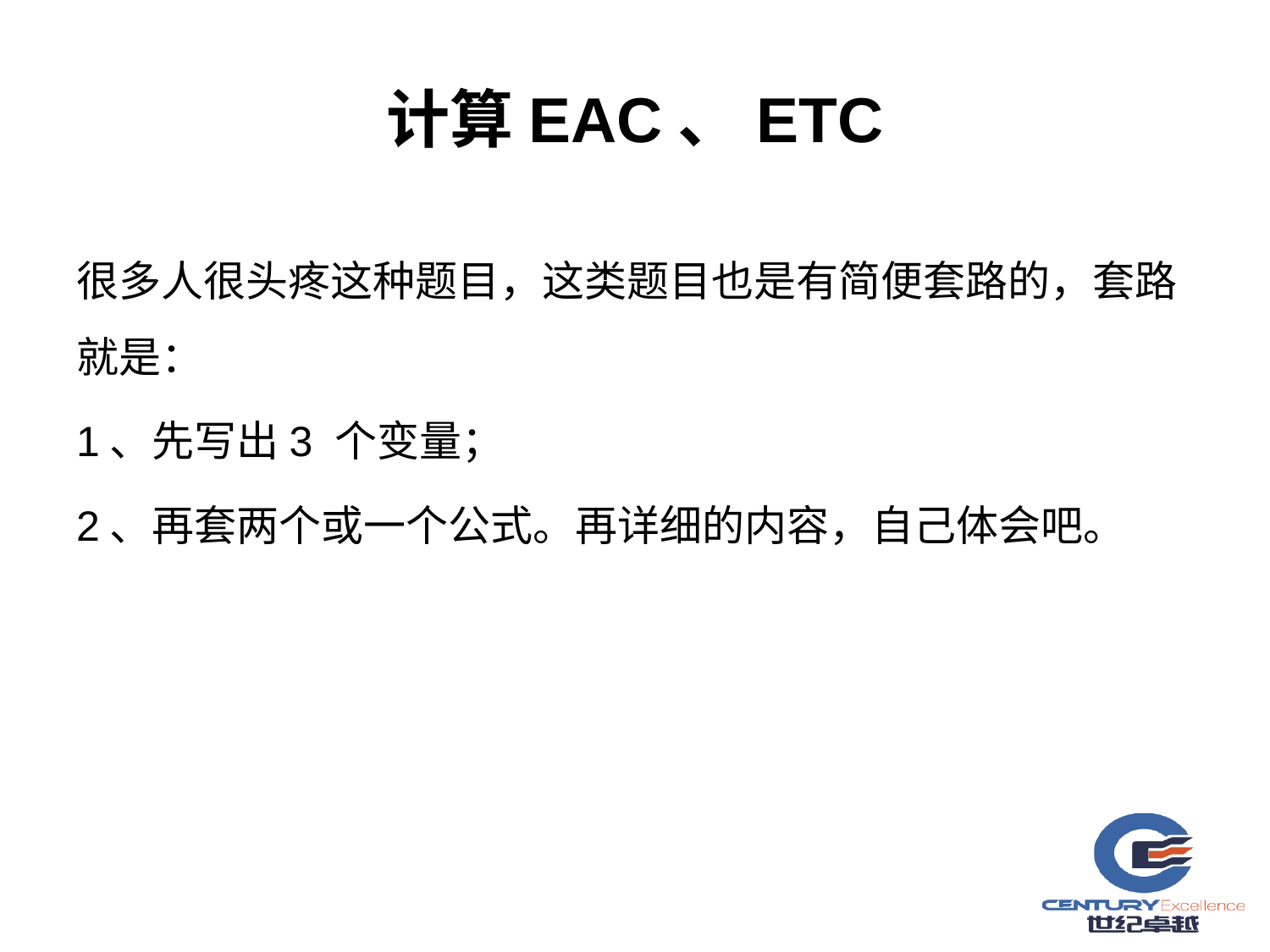

# 计算EAC、ETC
很多人很头疼这种题目，这类题目也是有简便套路的，套路就是：
1、先写出3 个变量；
2、再套两个或一个公式。再详细的内容，自己体会吧。